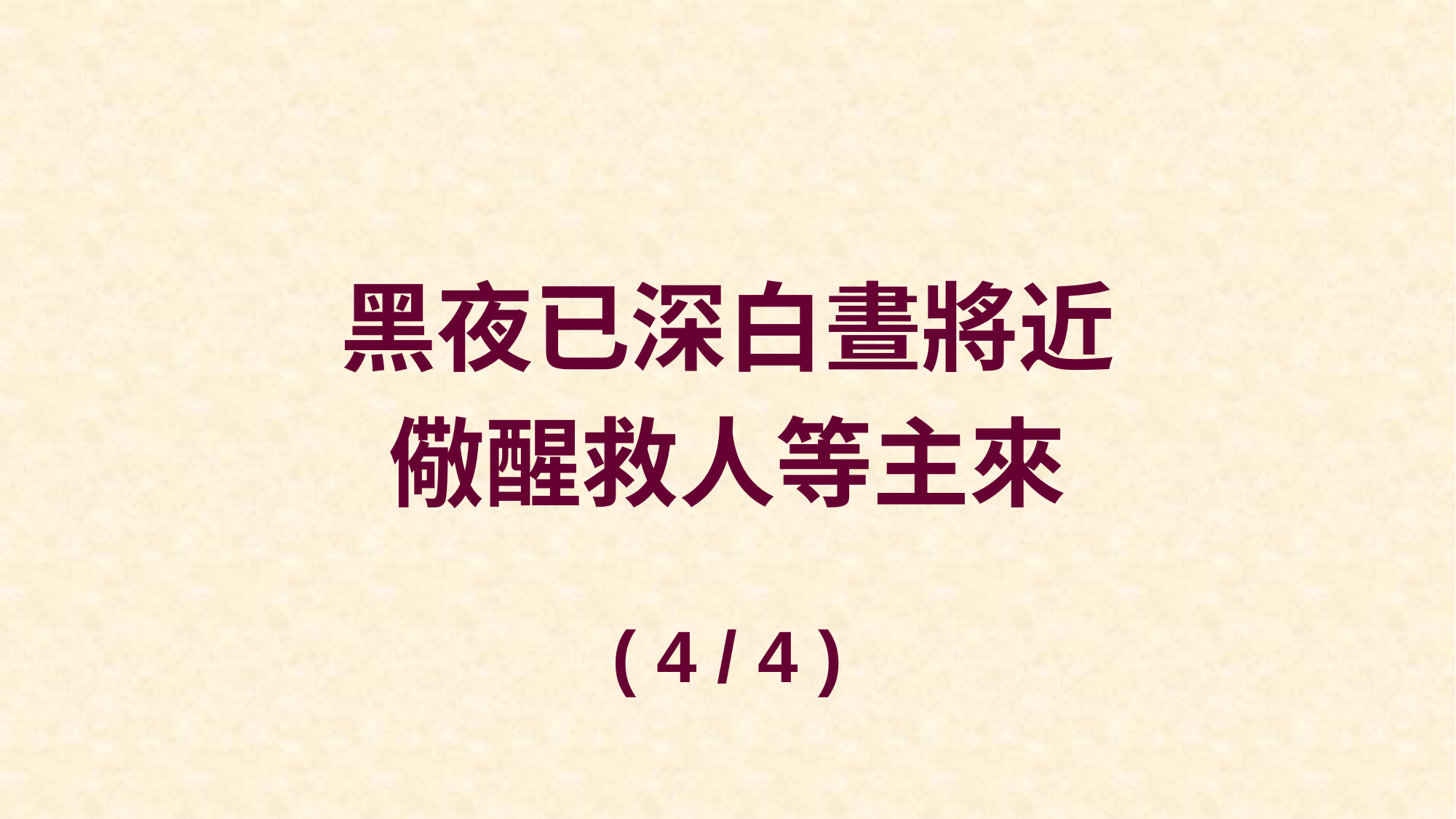

黑夜已深白晝將近
儆醒救人等主來
( 4 / 4 )